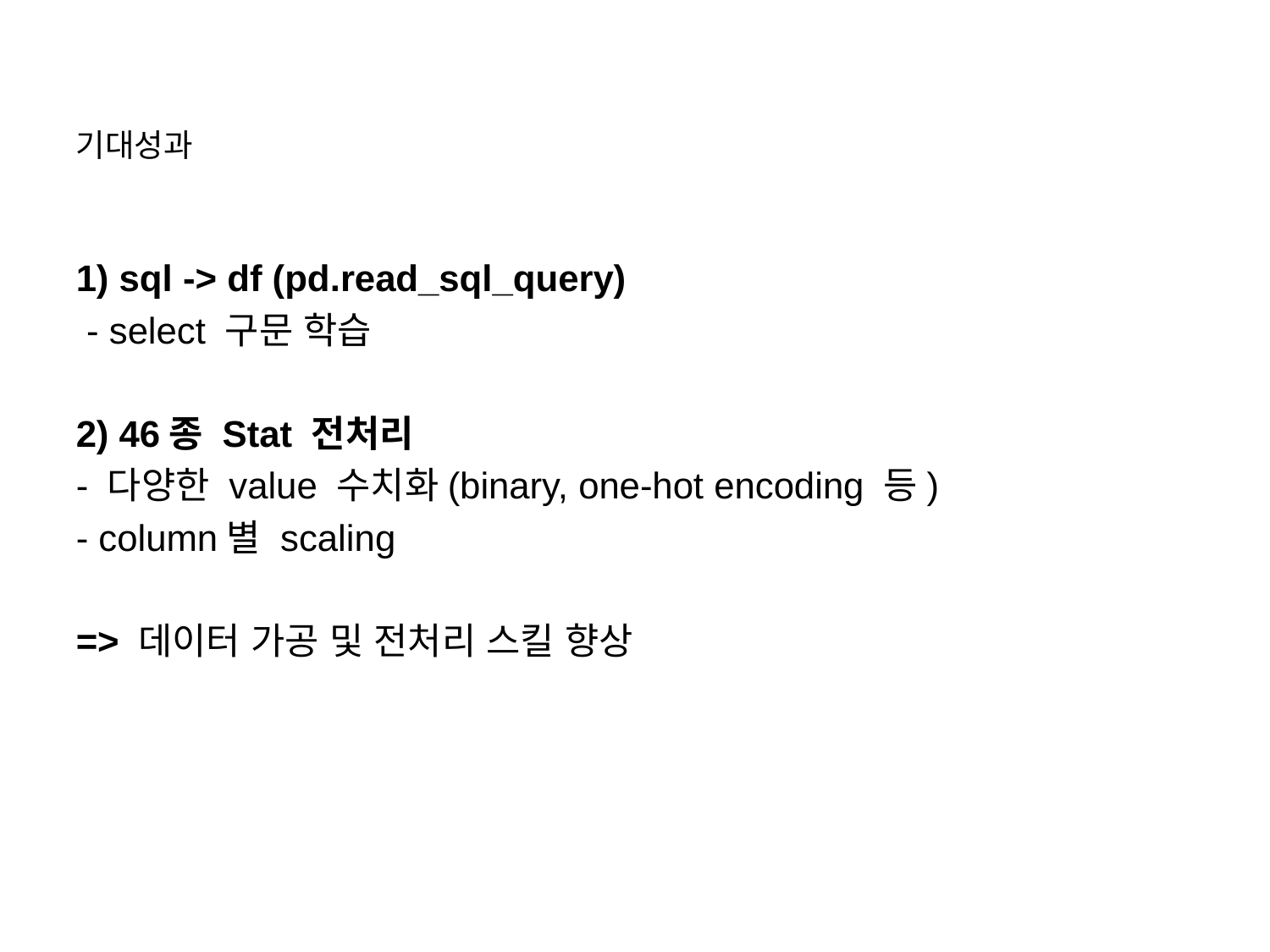

# 기대성과
1) sql -> df (pd.read_sql_query)
 - select 구문 학습

2) 46종 Stat 전처리
- 다양한 value 수치화(binary, one-hot encoding 등)
- column별 scaling

=> 데이터 가공 및 전처리 스킬 향상